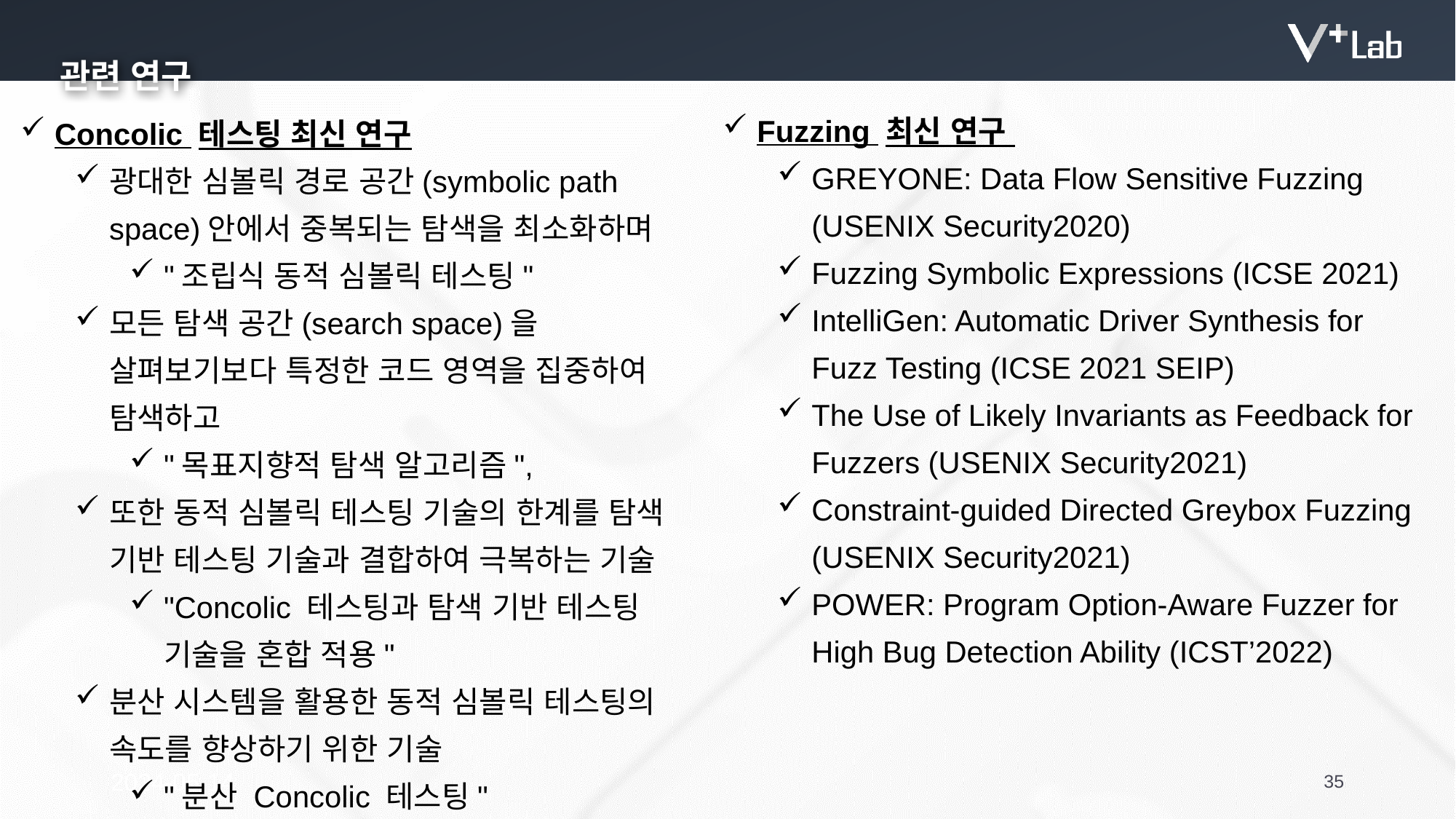

관련 연구
Fuzzing 최신 연구
GREYONE: Data Flow Sensitive Fuzzing (USENIX Security2020)
Fuzzing Symbolic Expressions (ICSE 2021)
IntelliGen: Automatic Driver Synthesis for Fuzz Testing (ICSE 2021 SEIP)
The Use of Likely Invariants as Feedback for Fuzzers (USENIX Security2021)
Constraint-guided Directed Greybox Fuzzing (USENIX Security2021)
POWER: Program Option-Aware Fuzzer for High Bug Detection Ability (ICST’2022)

Concolic 테스팅 최신 연구
광대한 심볼릭 경로 공간(symbolic path space)안에서 중복되는 탐색을 최소화하며
"조립식 동적 심볼릭 테스팅"
모든 탐색 공간(search space)을 살펴보기보다 특정한 코드 영역을 집중하여 탐색하고
"목표지향적 탐색 알고리즘",
또한 동적 심볼릭 테스팅 기술의 한계를 탐색 기반 테스팅 기술과 결합하여 극복하는 기술
"Concolic 테스팅과 탐색 기반 테스팅 기술을 혼합 적용"
분산 시스템을 활용한 동적 심볼릭 테스팅의 속도를 향상하기 위한 기술
"분산 Concolic 테스팅"

2024-05-14
35